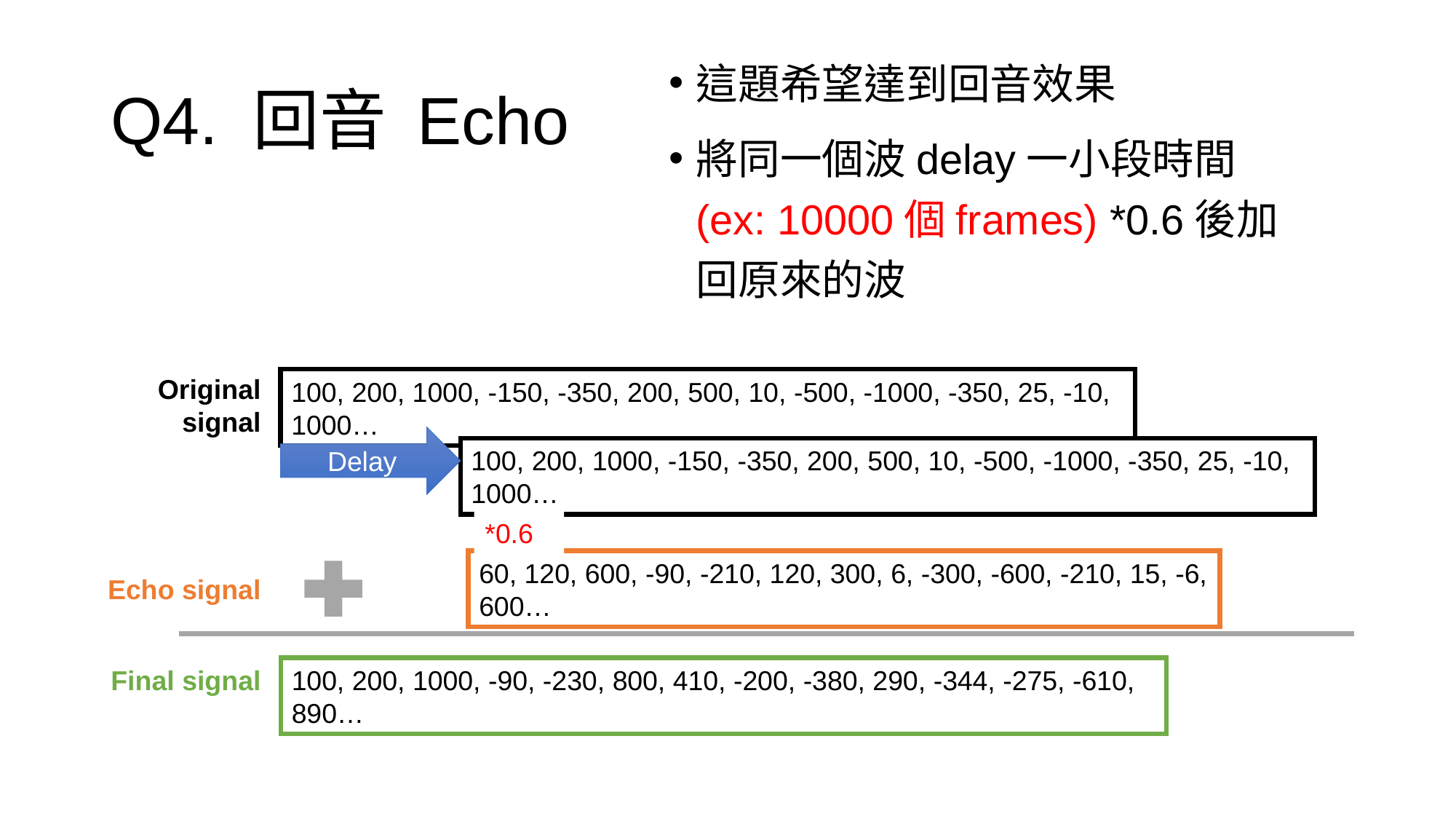

這題希望達到回音效果
將同一個波delay一小段時間
(ex: 10000個frames) *0.6後加回原來的波
# Q4. 回音 Echo
Original signal
100, 200, 1000, -150, -350, 200, 500, 10, -500, -1000, -350, 25, -10, 1000…
Delay
100, 200, 1000, -150, -350, 200, 500, 10, -500, -1000, -350, 25, -10, 1000…
*0.6

60, 120, 600, -90, -210, 120, 300, 6, -300, -600, -210, 15, -6, 600…
Echo signal
Final signal
100, 200, 1000, -90, -230, 800, 410, -200, -380, 290, -344, -275, -610, 890…